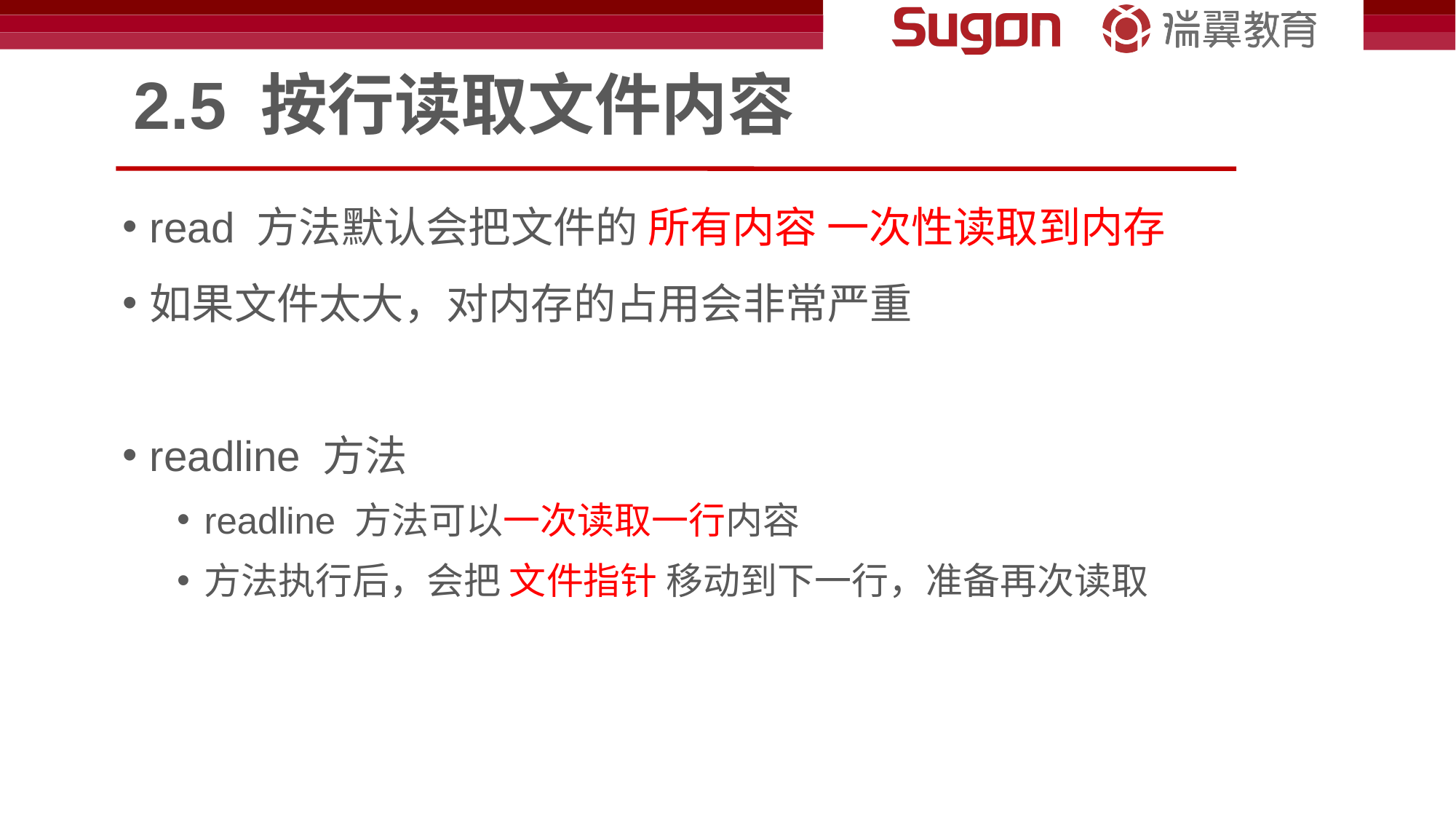

# 2.5 按行读取文件内容
read 方法默认会把文件的 所有内容 一次性读取到内存
如果文件太大，对内存的占用会非常严重

readline 方法
readline 方法可以一次读取一行内容
方法执行后，会把 文件指针 移动到下一行，准备再次读取